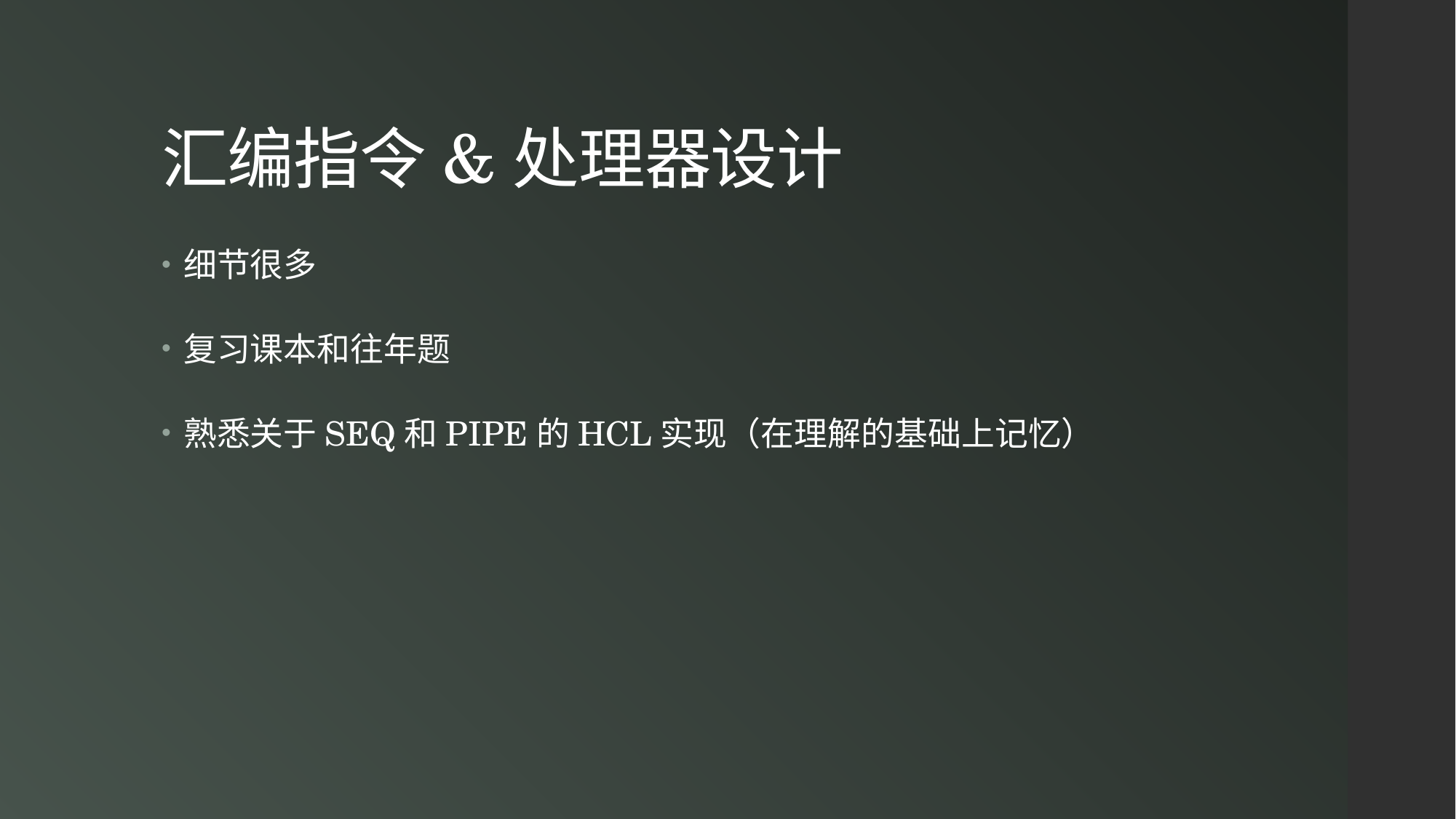

# 汇编指令&处理器设计
细节很多
复习课本和往年题
熟悉关于SEQ和PIPE的HCL实现（在理解的基础上记忆）